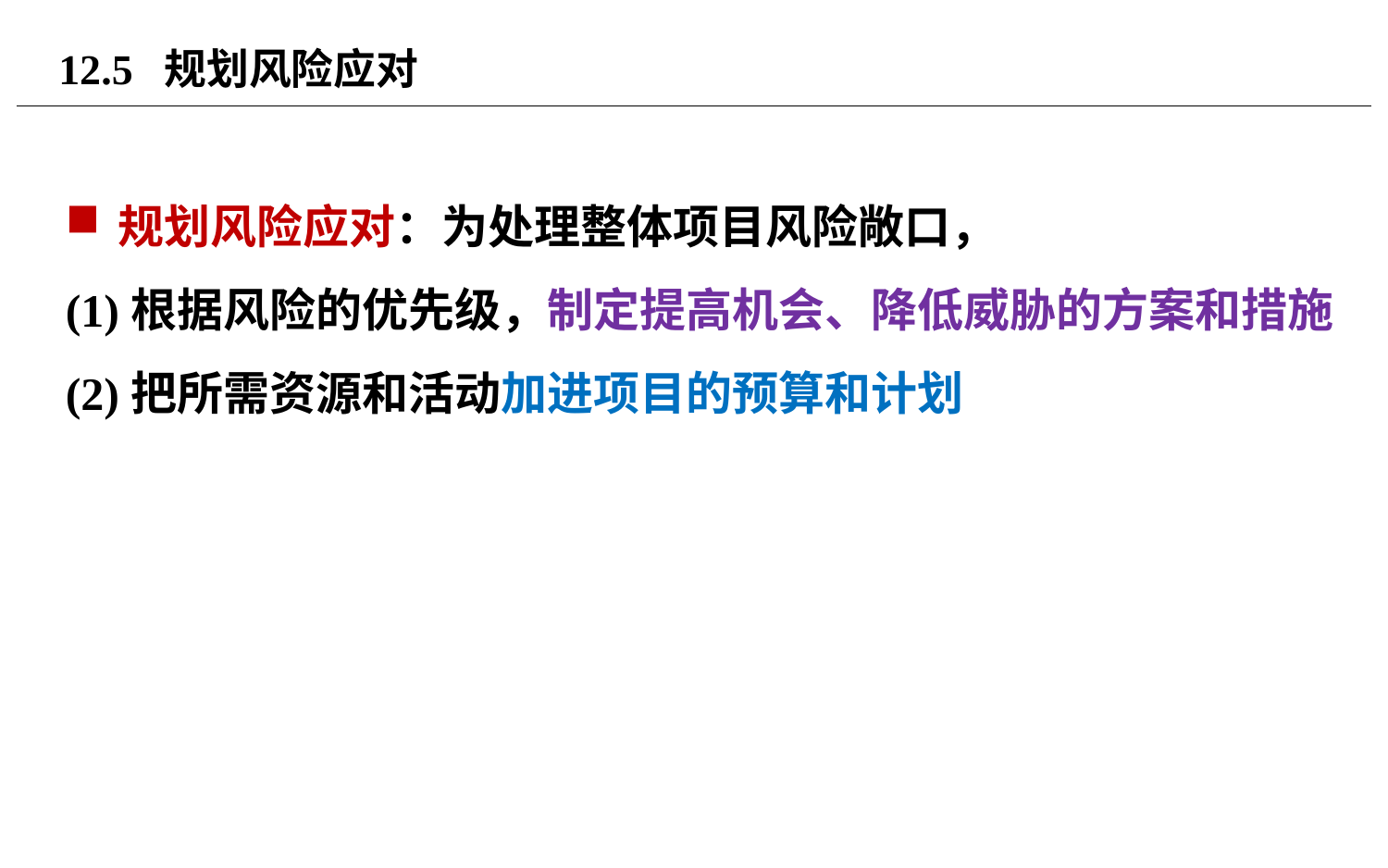

# 12.5  规划风险应对
规划风险应对：为处理整体项目风险敞口，
(1)根据风险的优先级，制定提高机会、降低威胁的方案和措施
(2)把所需资源和活动加进项目的预算和计划